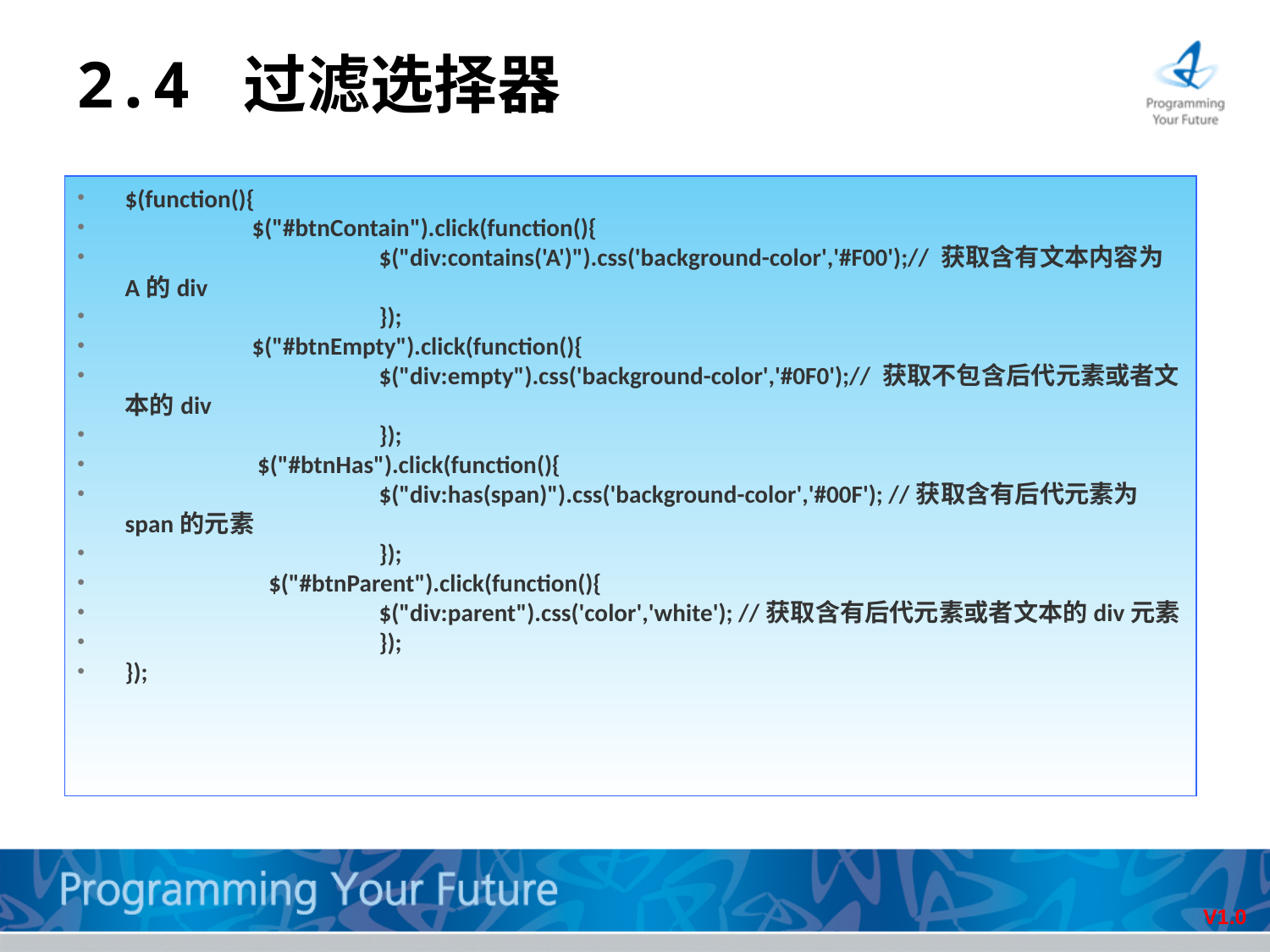

# 2.4 过滤选择器
$(function(){
	$("#btnContain").click(function(){
		$("div:contains('A')").css('background-color','#F00');// 获取含有文本内容为A的div
		});
	$("#btnEmpty").click(function(){
		$("div:empty").css('background-color','#0F0');// 获取不包含后代元素或者文本的div
		});
	 $("#btnHas").click(function(){
		$("div:has(span)").css('background-color','#00F'); //获取含有后代元素为span的元素
		});
	   $("#btnParent").click(function(){
		$("div:parent").css('color','white'); //获取含有后代元素或者文本的div元素
		});
});